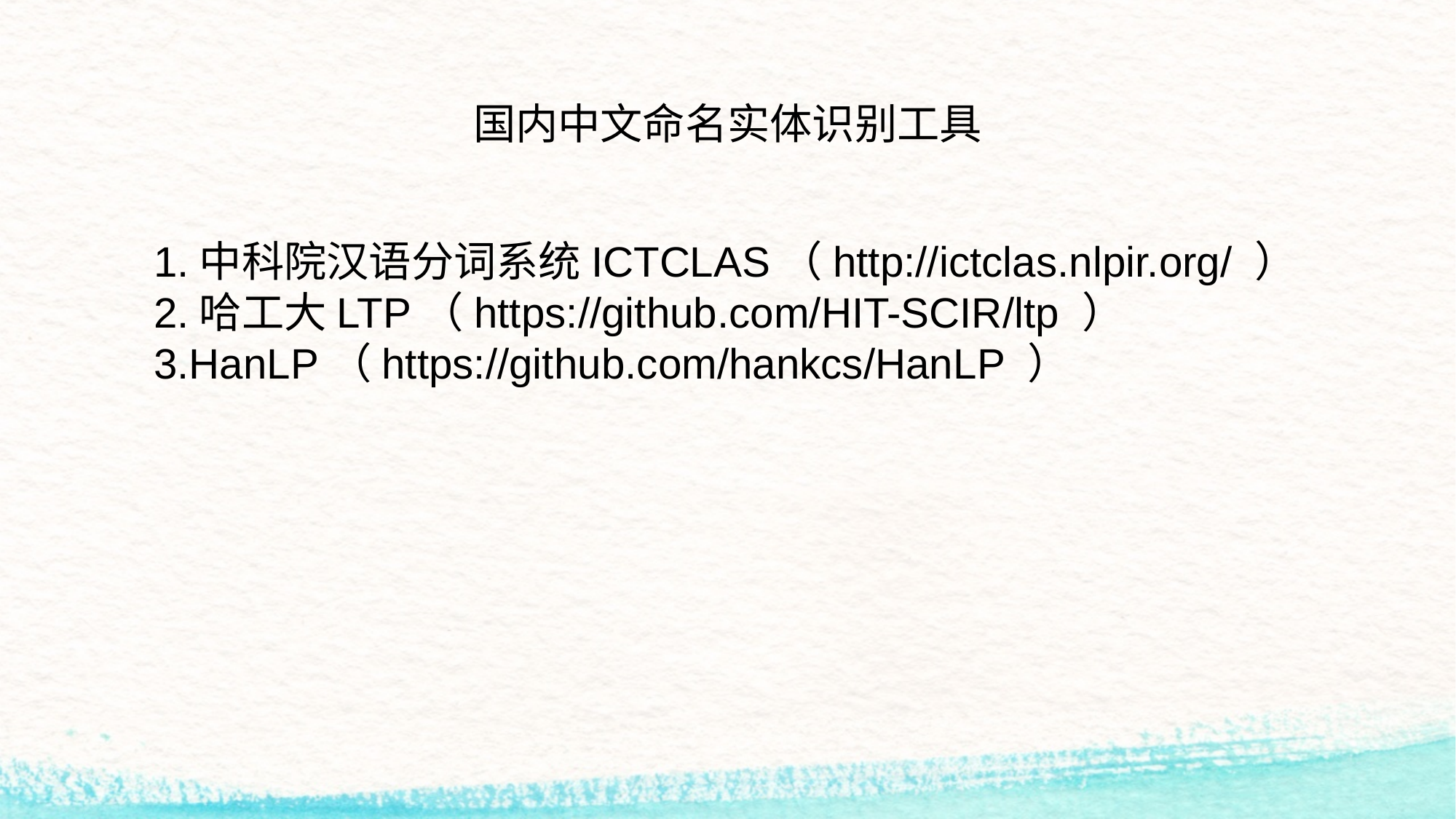

国内中文命名实体识别工具
1.中科院汉语分词系统ICTCLAS（http://ictclas.nlpir.org/ ）
2.哈工大LTP（https://github.com/HIT-SCIR/ltp ）
3.HanLP（https://github.com/hankcs/HanLP ）